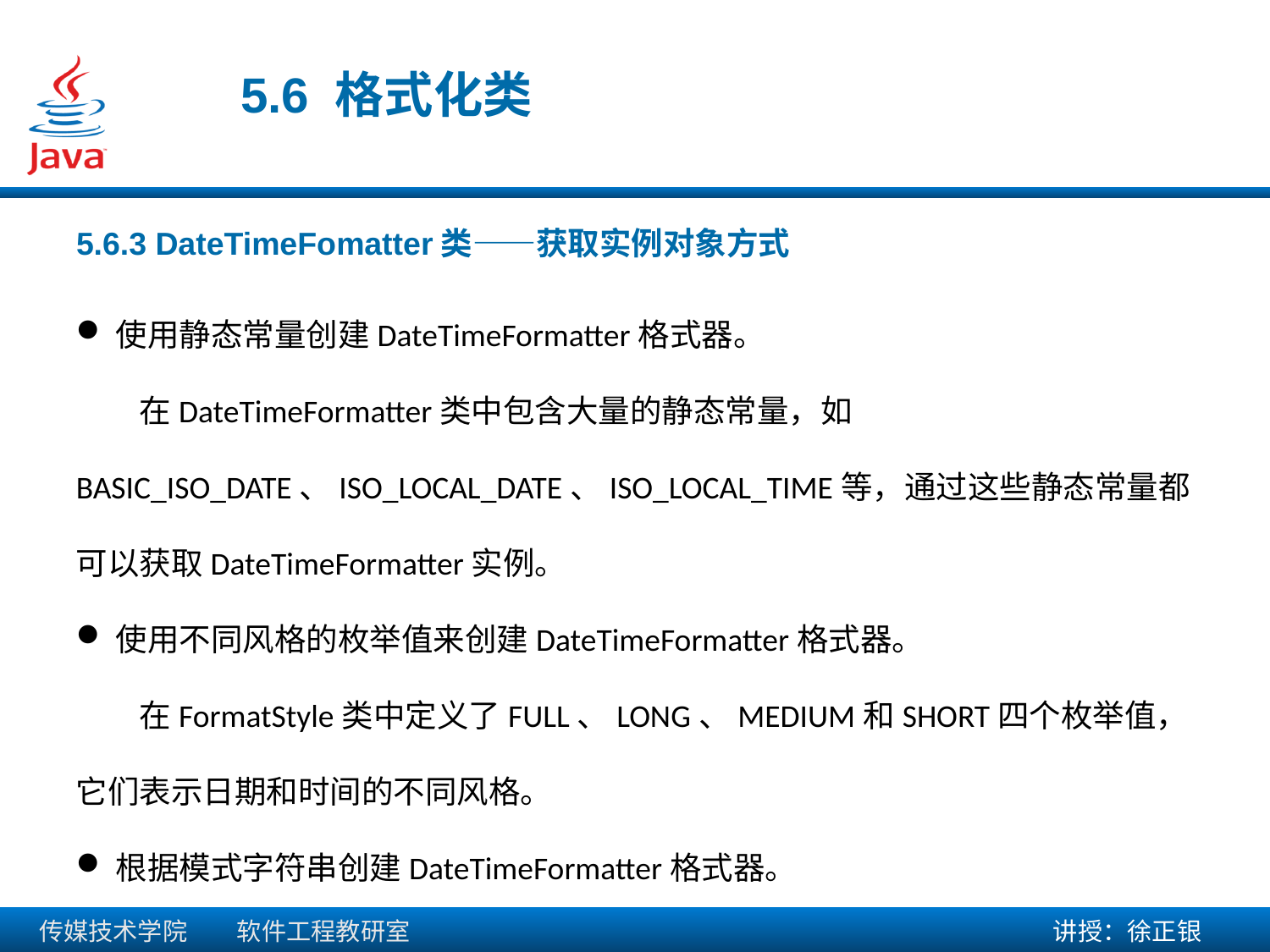

5.6 格式化类
5.6.3 DateTimeFomatter类——获取实例对象方式
使用静态常量创建DateTimeFormatter格式器。
在DateTimeFormatter类中包含大量的静态常量，如BASIC_ISO_DATE、ISO_LOCAL_DATE、ISO_LOCAL_TIME等，通过这些静态常量都可以获取DateTimeFormatter实例。
使用不同风格的枚举值来创建DateTimeFormatter格式器。
在FormatStyle类中定义了FULL、LONG、MEDIUM和SHORT四个枚举值，它们表示日期和时间的不同风格。
根据模式字符串创建DateTimeFormatter格式器。